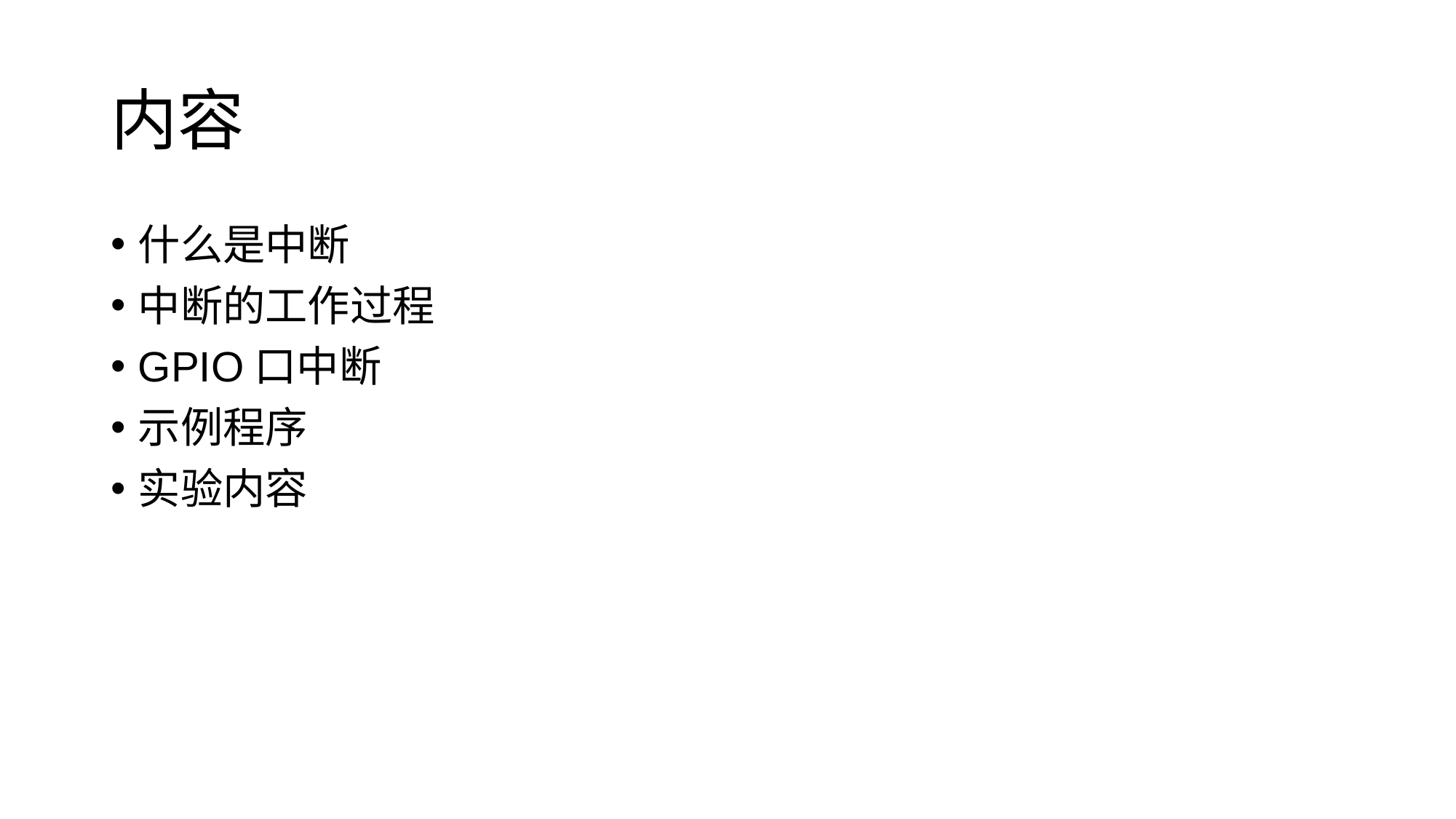

# 内容
什么是中断
中断的工作过程
GPIO口中断
示例程序
实验内容